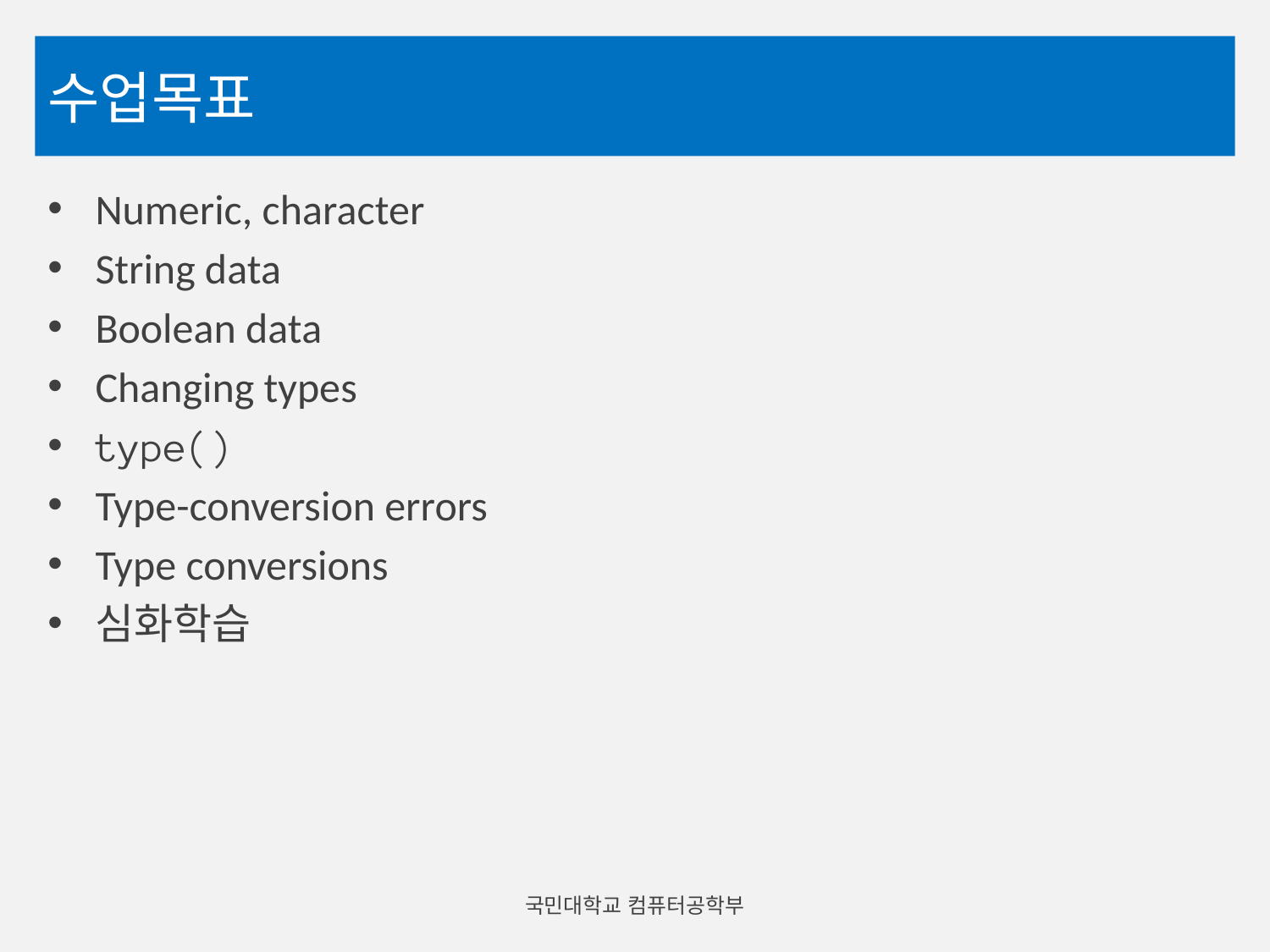

# 수업목표
Numeric, character
String data
Boolean data
Changing types
type()
Type-conversion errors
Type conversions
심화학습
국민대학교 컴퓨터공학부